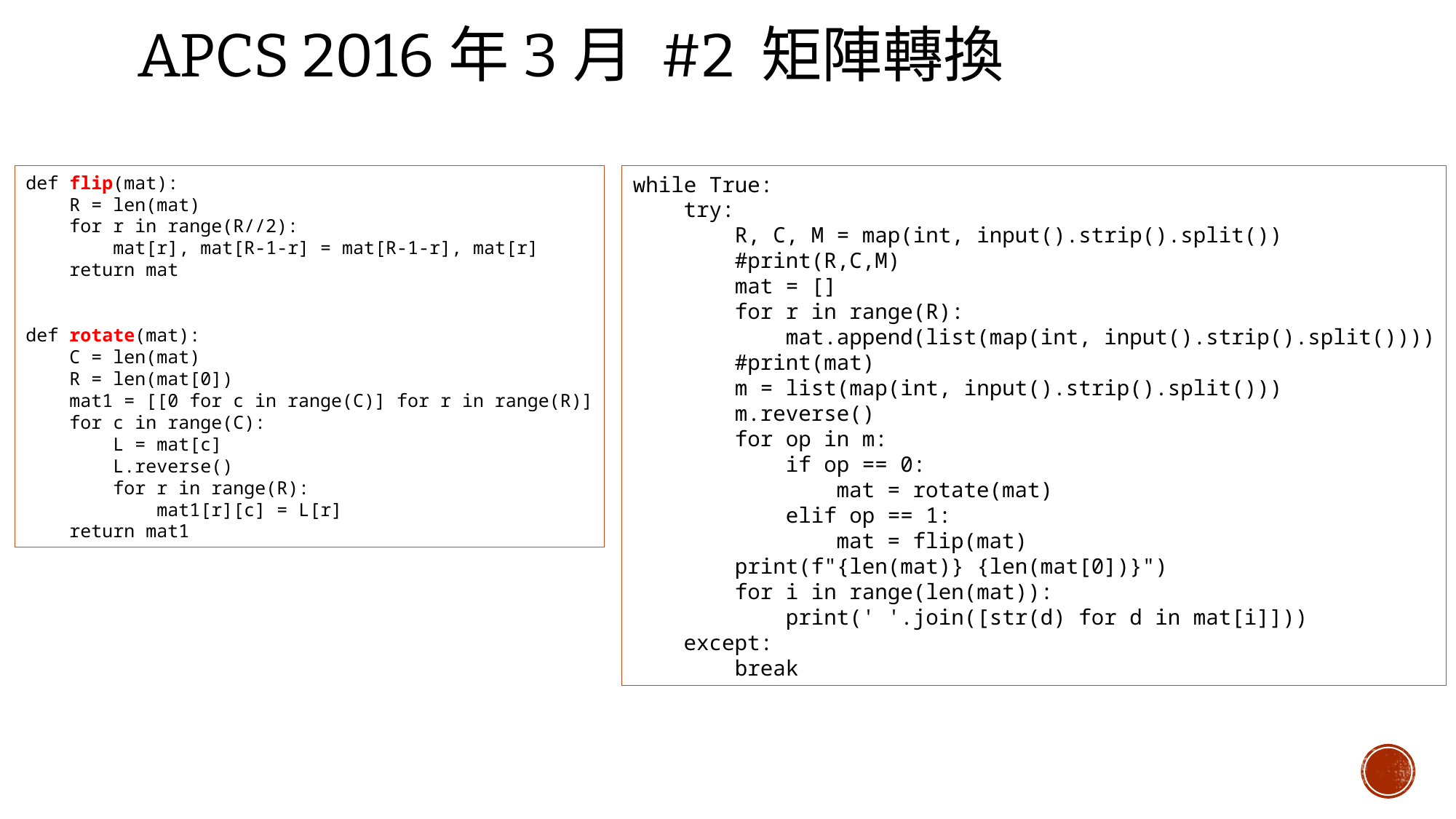

# APCS 2016年3月 #2 矩陣轉換
def flip(mat):
    R = len(mat)
    for r in range(R//2):
        mat[r], mat[R-1-r] = mat[R-1-r], mat[r]
    return mat

def rotate(mat):
    C = len(mat)
    R = len(mat[0])
    mat1 = [[0 for c in range(C)] for r in range(R)]
    for c in range(C):
        L = mat[c]
        L.reverse()
        for r in range(R):
            mat1[r][c] = L[r]
    return mat1
while True:
    try:
        R, C, M = map(int, input().strip().split())
        #print(R,C,M)
        mat = []
        for r in range(R):
            mat.append(list(map(int, input().strip().split())))
        #print(mat)
        m = list(map(int, input().strip().split()))
        m.reverse()
        for op in m:
            if op == 0:
                mat = rotate(mat)
            elif op == 1:
                mat = flip(mat)
        print(f"{len(mat)} {len(mat[0])}")
        for i in range(len(mat)):
            print(' '.join([str(d) for d in mat[i]]))
    except:
        break